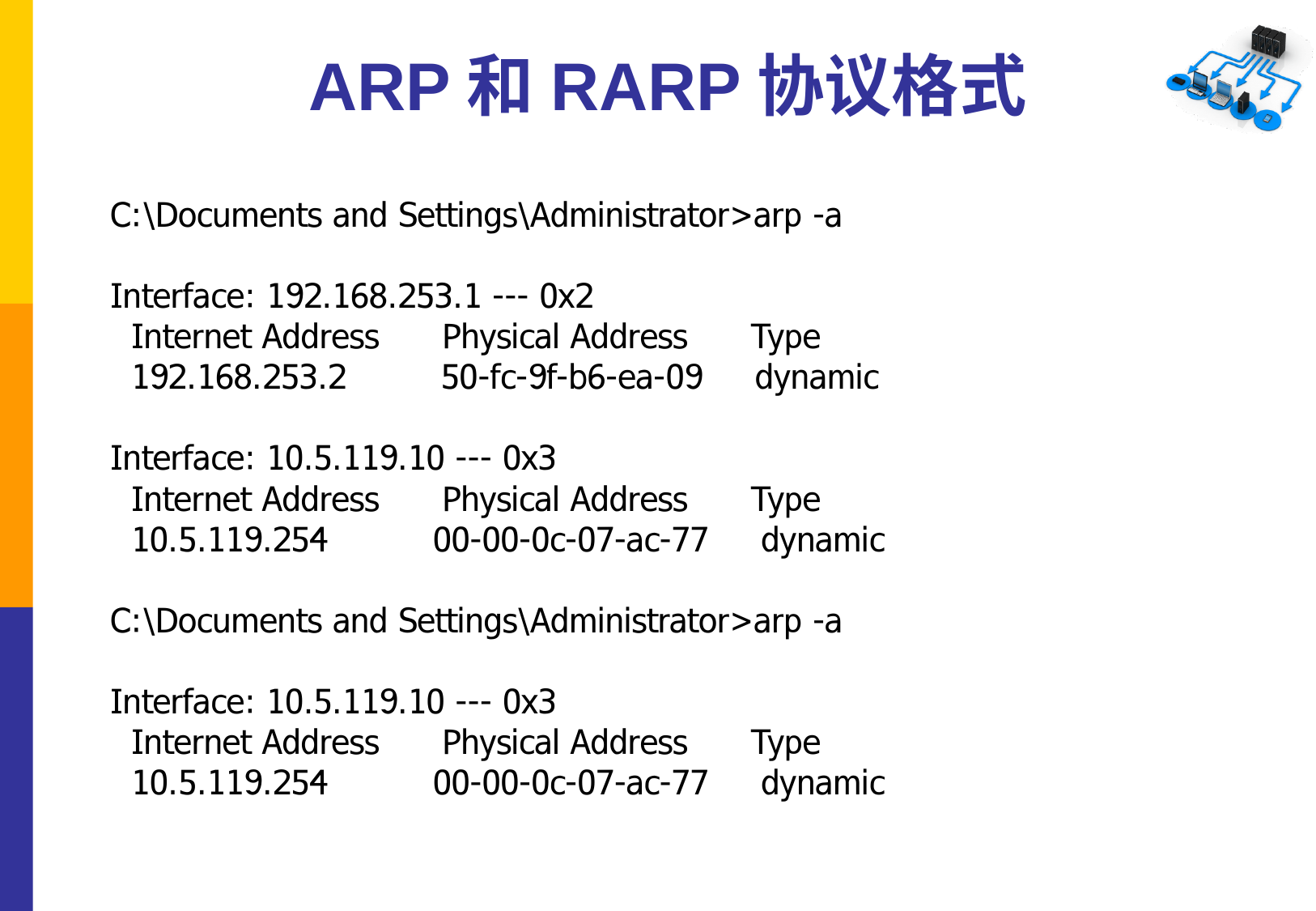

ARP和RARP协议格式
C:\Documents and Settings\Administrator>arp -a

Interface: 192.168.253.1 --- 0x2
  Internet Address      Physical Address      Type
  192.168.253.2         50-fc-9f-b6-ea-09     dynamic

Interface: 10.5.119.10 --- 0x3
  Internet Address      Physical Address      Type
  10.5.119.254          00-00-0c-07-ac-77     dynamic

C:\Documents and Settings\Administrator>arp -a

Interface: 10.5.119.10 --- 0x3
  Internet Address      Physical Address      Type
  10.5.119.254          00-00-0c-07-ac-77     dynamic